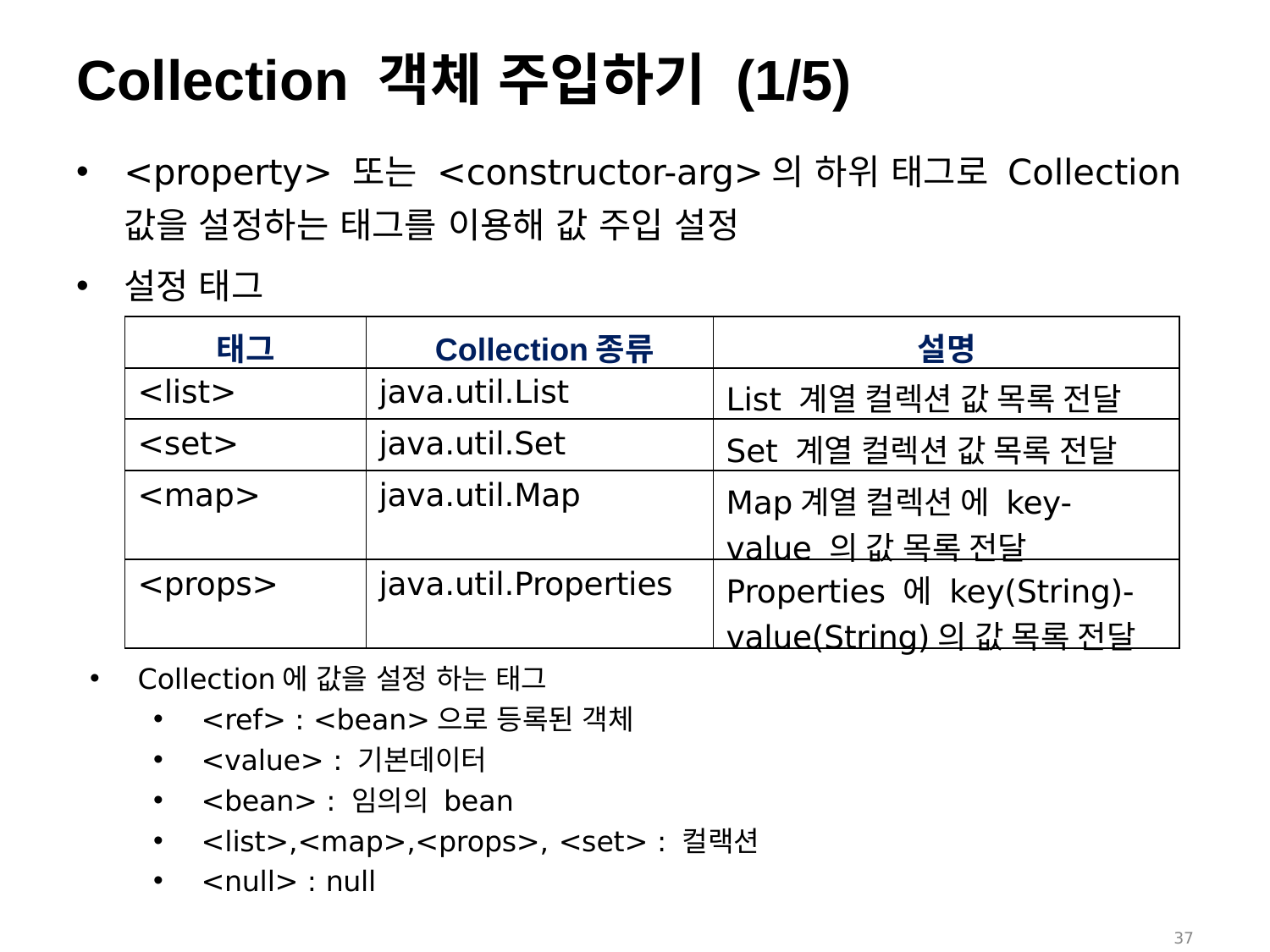

# Collection 객체 주입하기 (1/5)
<property> 또는 <constructor-arg>의 하위 태그로 Collection
값을 설정하는 태그를 이용해 값 주입 설정
설정 태그
| 태그 | Collection종류 | 설명 |
| --- | --- | --- |
| <list> | java.util.List | List 계열 컬렉션 값 목록 전달 |
| <set> | java.util.Set | Set 계열 컬렉션 값 목록 전달 |
| <map> | java.util.Map | Map계열 컬렉션 에 key- value 의 값 목록 전달 |
| <props> | java.util.Properties | Properties 에 key(String)- value(String)의 값 목록 전달 |
Collection에 값을 설정 하는 태그
<ref> : <bean>으로 등록된 객체
<value> : 기본데이터
<bean> : 임의의 bean
<list>,<map>,<props>, <set> : 컬랙션
<null> : null
37